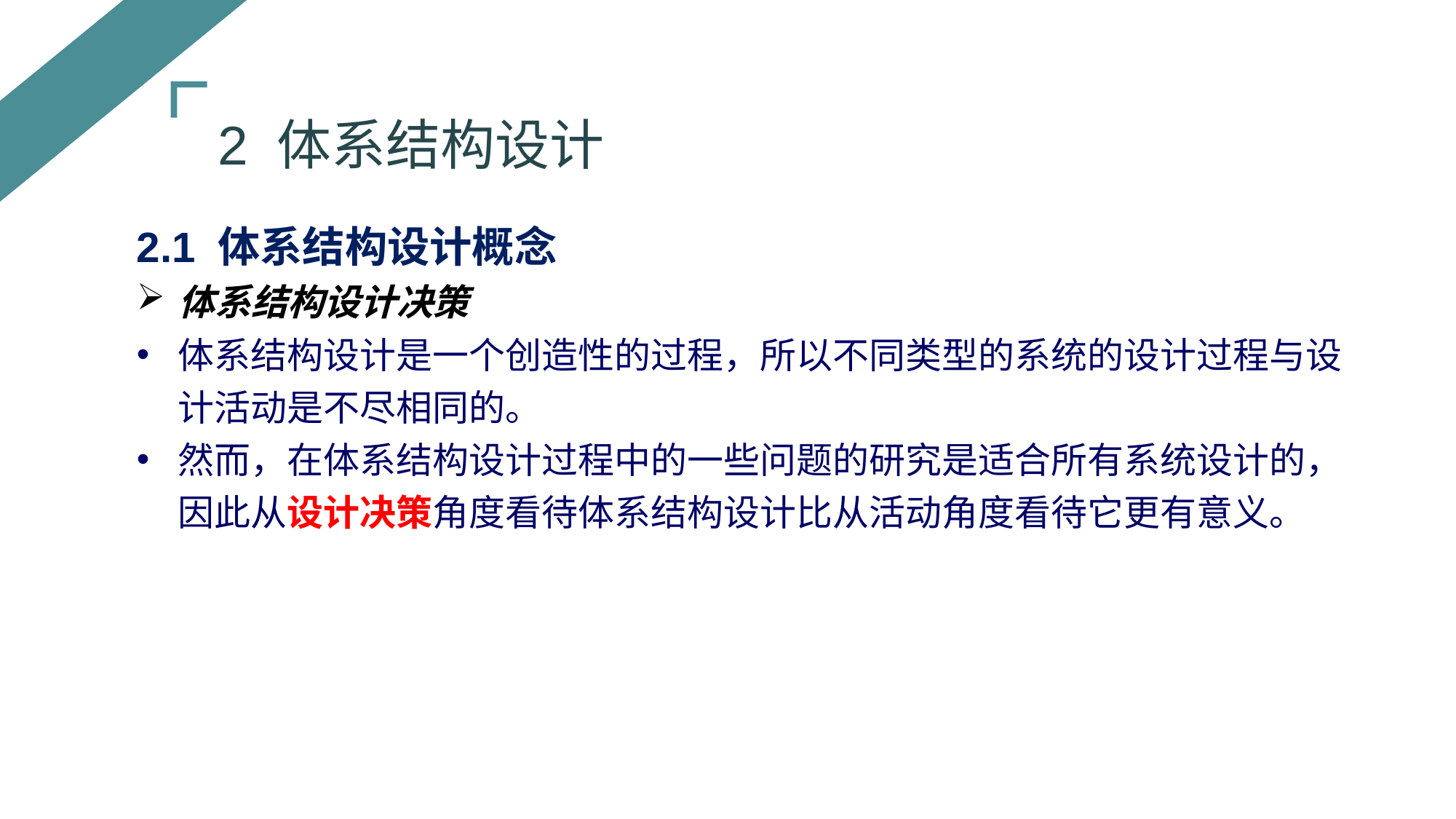

2 体系结构设计
2.1 体系结构设计概念
体系结构设计决策
体系结构设计是一个创造性的过程，所以不同类型的系统的设计过程与设计活动是不尽相同的。
然而，在体系结构设计过程中的一些问题的研究是适合所有系统设计的，因此从设计决策角度看待体系结构设计比从活动角度看待它更有意义。